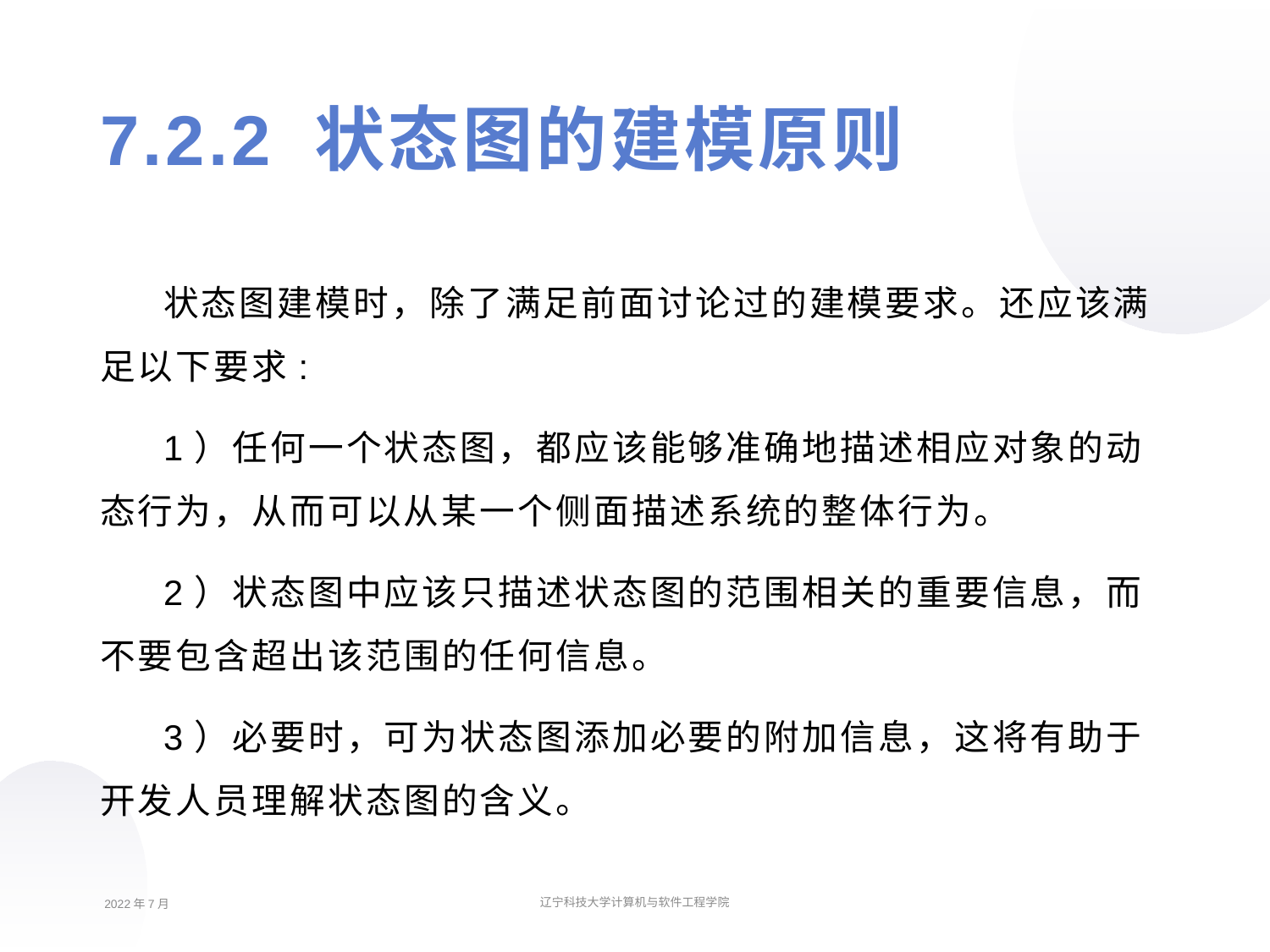

7.2.2 状态图的建模原则
状态图建模时，除了满足前面讨论过的建模要求。还应该满足以下要求:
1）任何一个状态图，都应该能够准确地描述相应对象的动态行为，从而可以从某一个侧面描述系统的整体行为。
2）状态图中应该只描述状态图的范围相关的重要信息，而不要包含超出该范围的任何信息。
3）必要时，可为状态图添加必要的附加信息，这将有助于开发人员理解状态图的含义。

2022年7月
辽宁科技大学计算机与软件工程学院
48